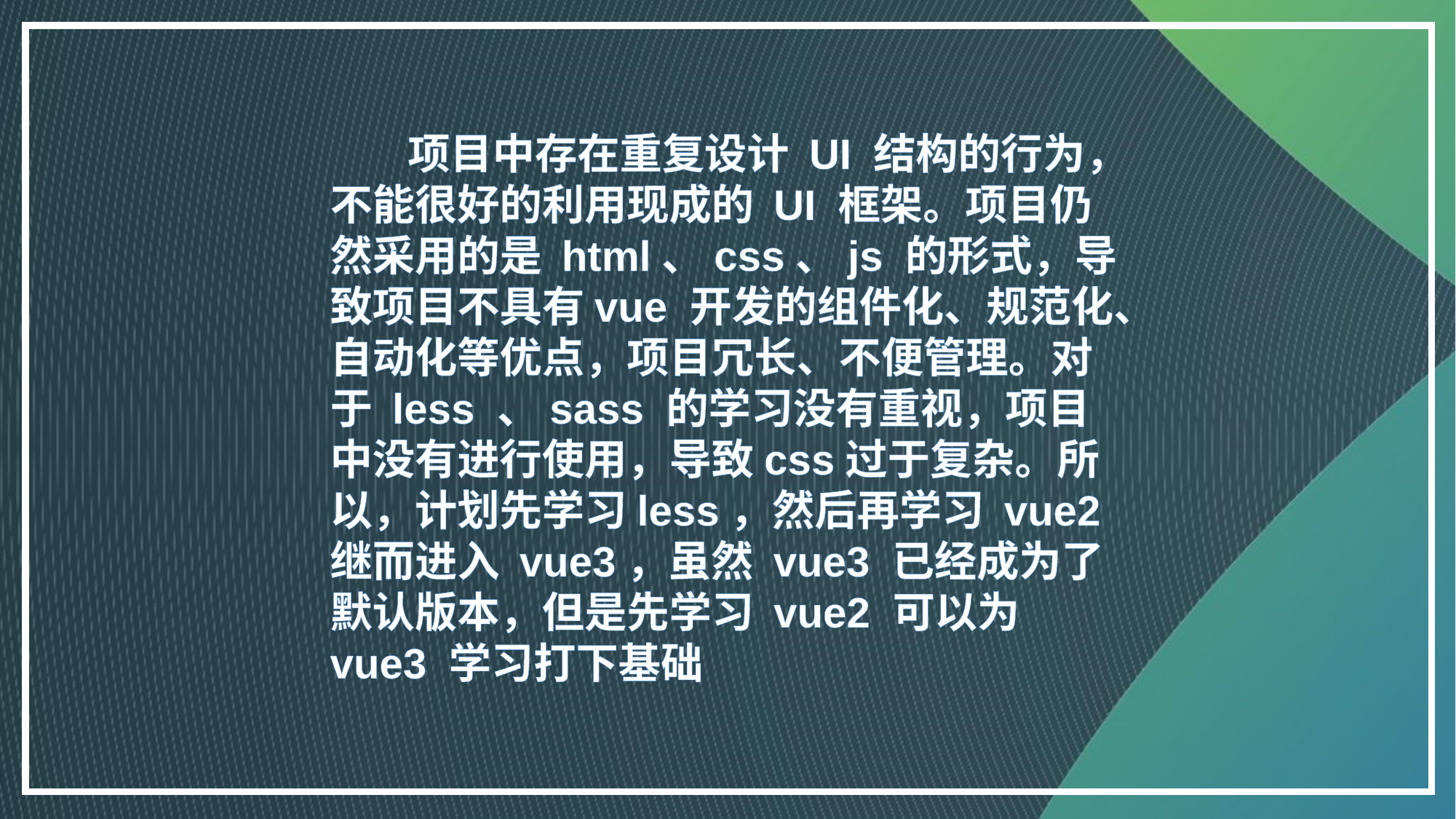

项目中存在重复设计 UI 结构的行为，不能很好的利用现成的 UI 框架。项目仍然采用的是 html、css、js 的形式，导致项目不具有vue 开发的组件化、规范化、自动化等优点，项目冗长、不便管理。对于 less 、sass 的学习没有重视，项目中没有进行使用，导致css过于复杂。所以，计划先学习less，然后再学习 vue2 继而进入 vue3，虽然 vue3 已经成为了默认版本，但是先学习 vue2 可以为 vue3 学习打下基础